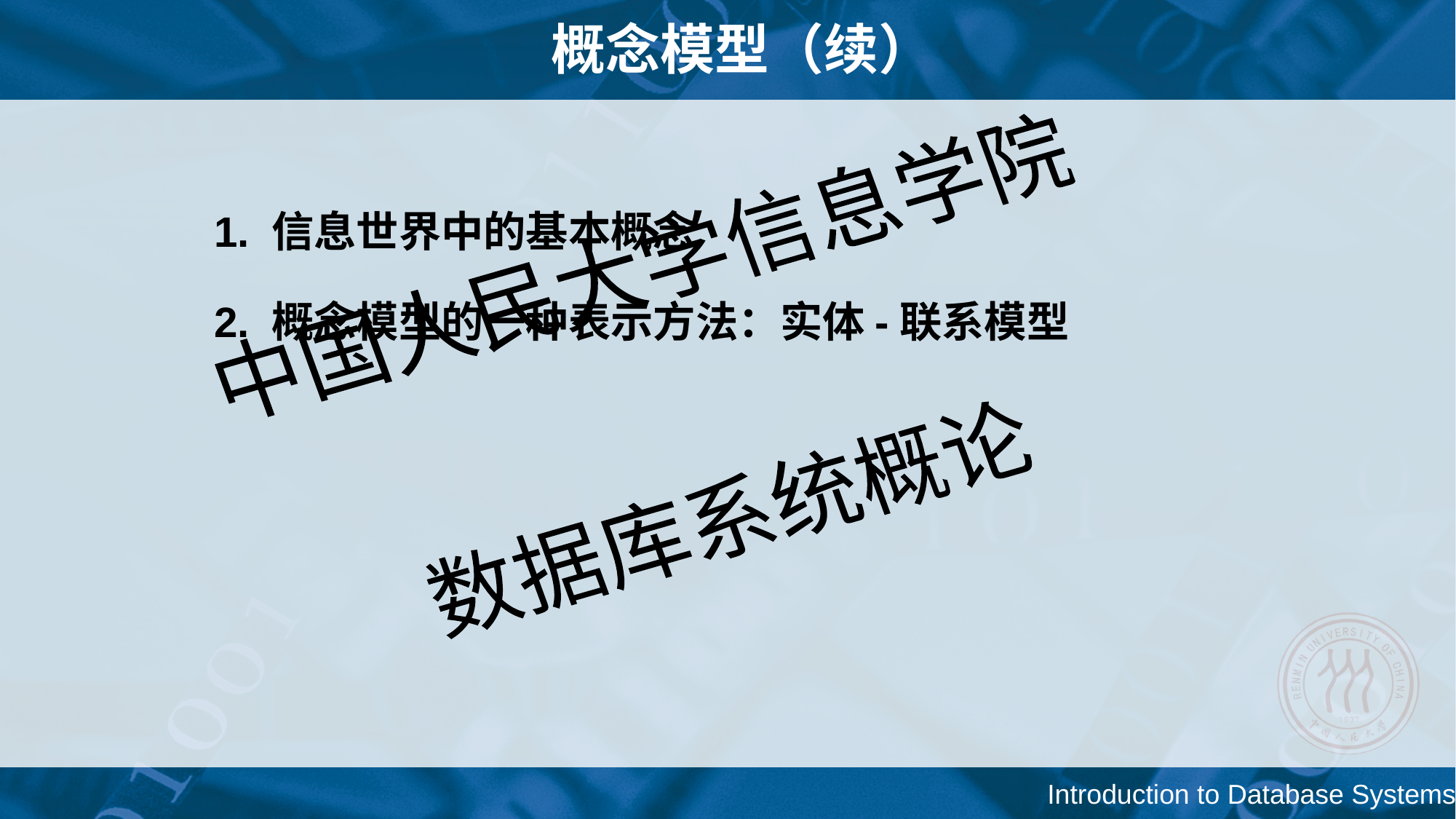

# 概念模型（续）
1. 信息世界中的基本概念
2. 概念模型的一种表示方法：实体-联系模型